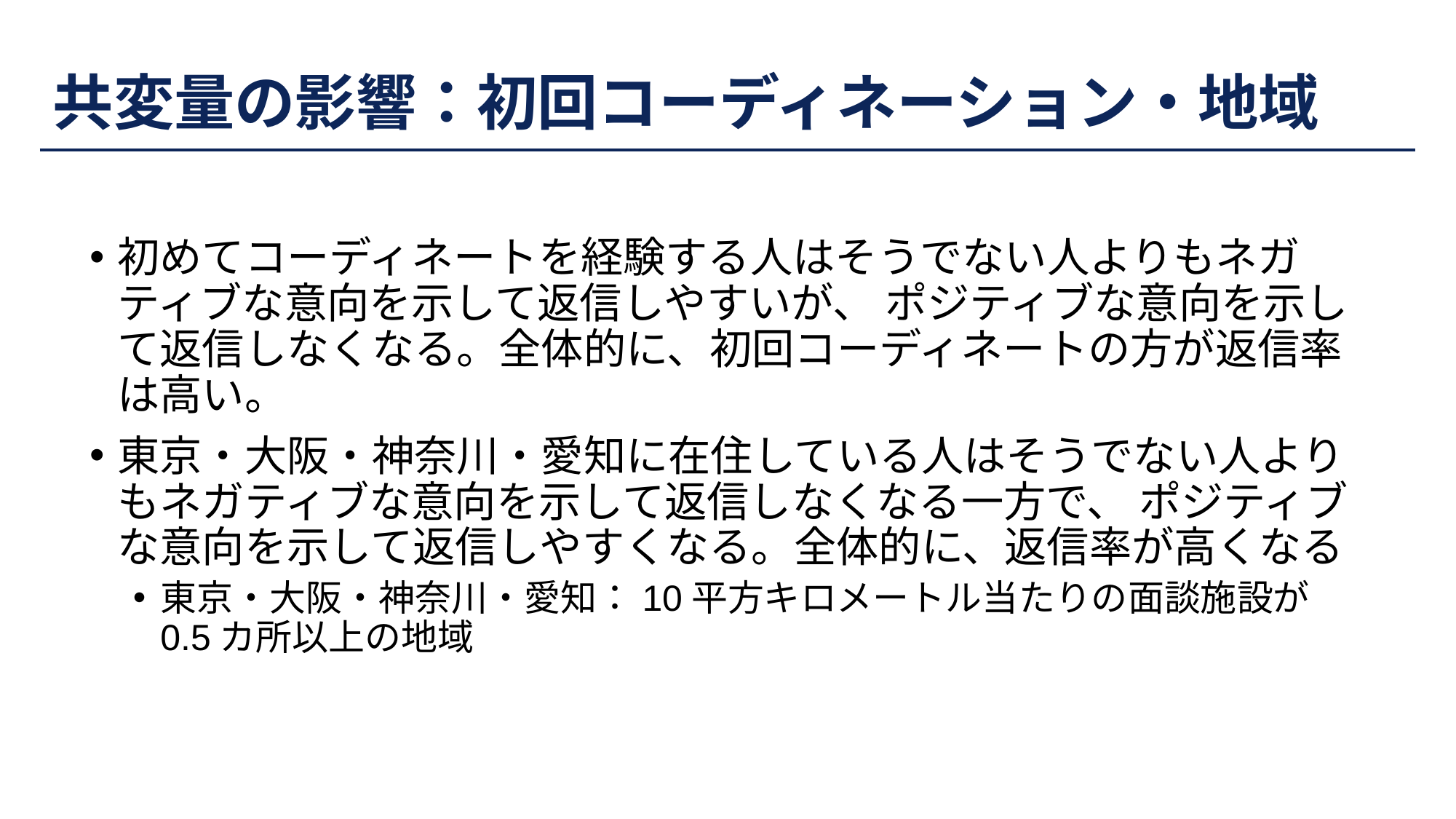

# 共変量の影響：初回コーディネーション・地域
初めてコーディネートを経験する人はそうでない人よりもネガティブな意向を示して返信しやすいが、 ポジティブな意向を示して返信しなくなる。全体的に、初回コーディネートの方が返信率は高い。
東京・大阪・神奈川・愛知に在住している人はそうでない人よりもネガティブな意向を示して返信しなくなる一方で、 ポジティブな意向を示して返信しやすくなる。全体的に、返信率が高くなる
東京・大阪・神奈川・愛知：10平方キロメートル当たりの面談施設が0.5カ所以上の地域